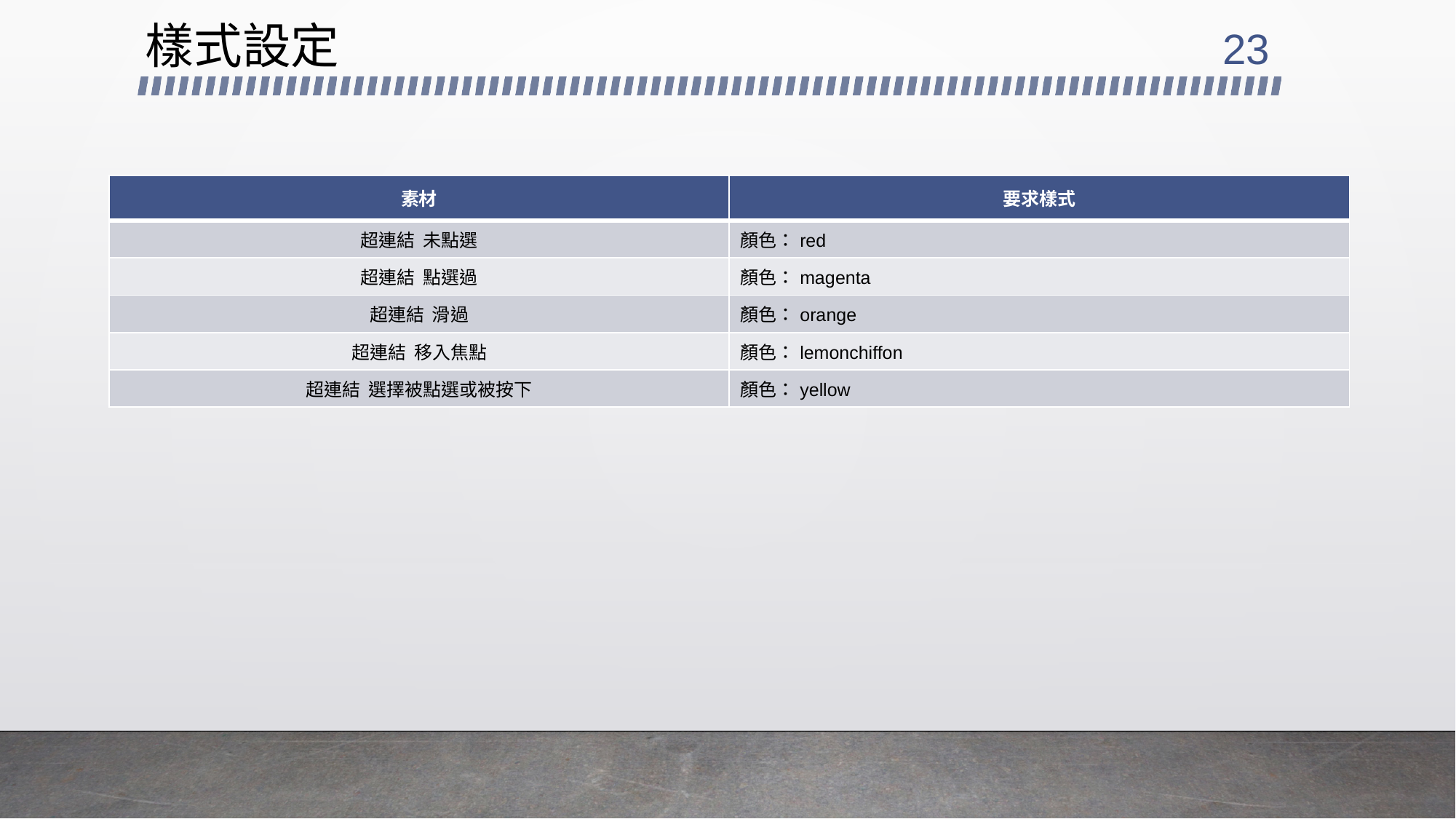

# 樣式設定
23
| 素材 | 要求樣式 |
| --- | --- |
| 超連結 未點選 | 顏色：red |
| 超連結 點選過 | 顏色：magenta |
| 超連結 滑過 | 顏色：orange |
| 超連結 移入焦點 | 顏色：lemonchiffon |
| 超連結 選擇被點選或被按下 | 顏色：yellow |